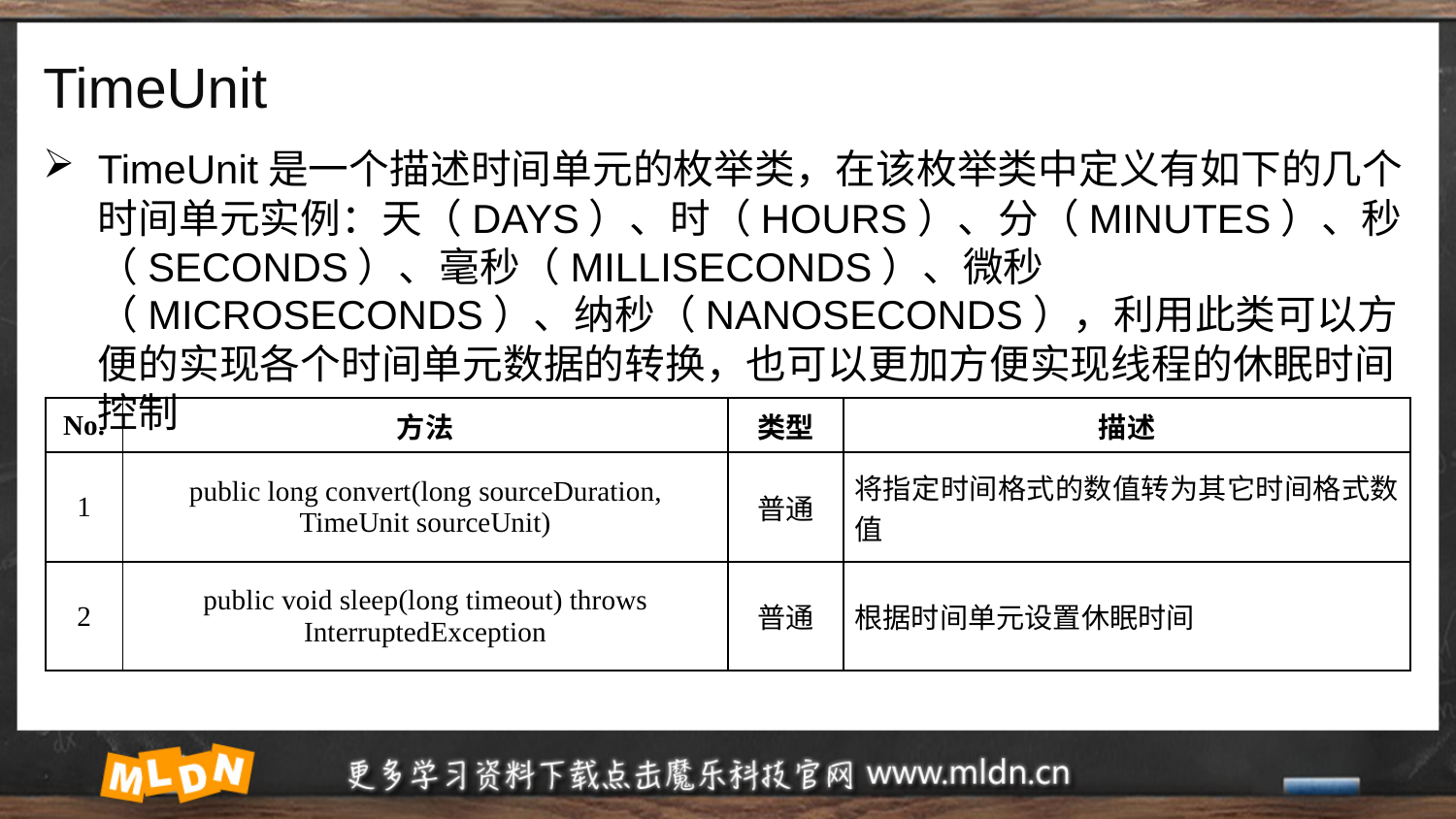

# TimeUnit
TimeUnit是一个描述时间单元的枚举类，在该枚举类中定义有如下的几个时间单元实例：天（DAYS）、时（HOURS）、分（MINUTES）、秒（SECONDS）、毫秒（MILLISECONDS）、微秒（MICROSECONDS）、纳秒（NANOSECONDS），利用此类可以方便的实现各个时间单元数据的转换，也可以更加方便实现线程的休眠时间控制
| No. | 方法 | 类型 | 描述 |
| --- | --- | --- | --- |
| 1 | public long convert​(long sourceDuration, TimeUnit sourceUnit) | 普通 | 将指定时间格式的数值转为其它时间格式数值 |
| 2 | public void sleep​(long timeout) throws InterruptedException | 普通 | 根据时间单元设置休眠时间 |